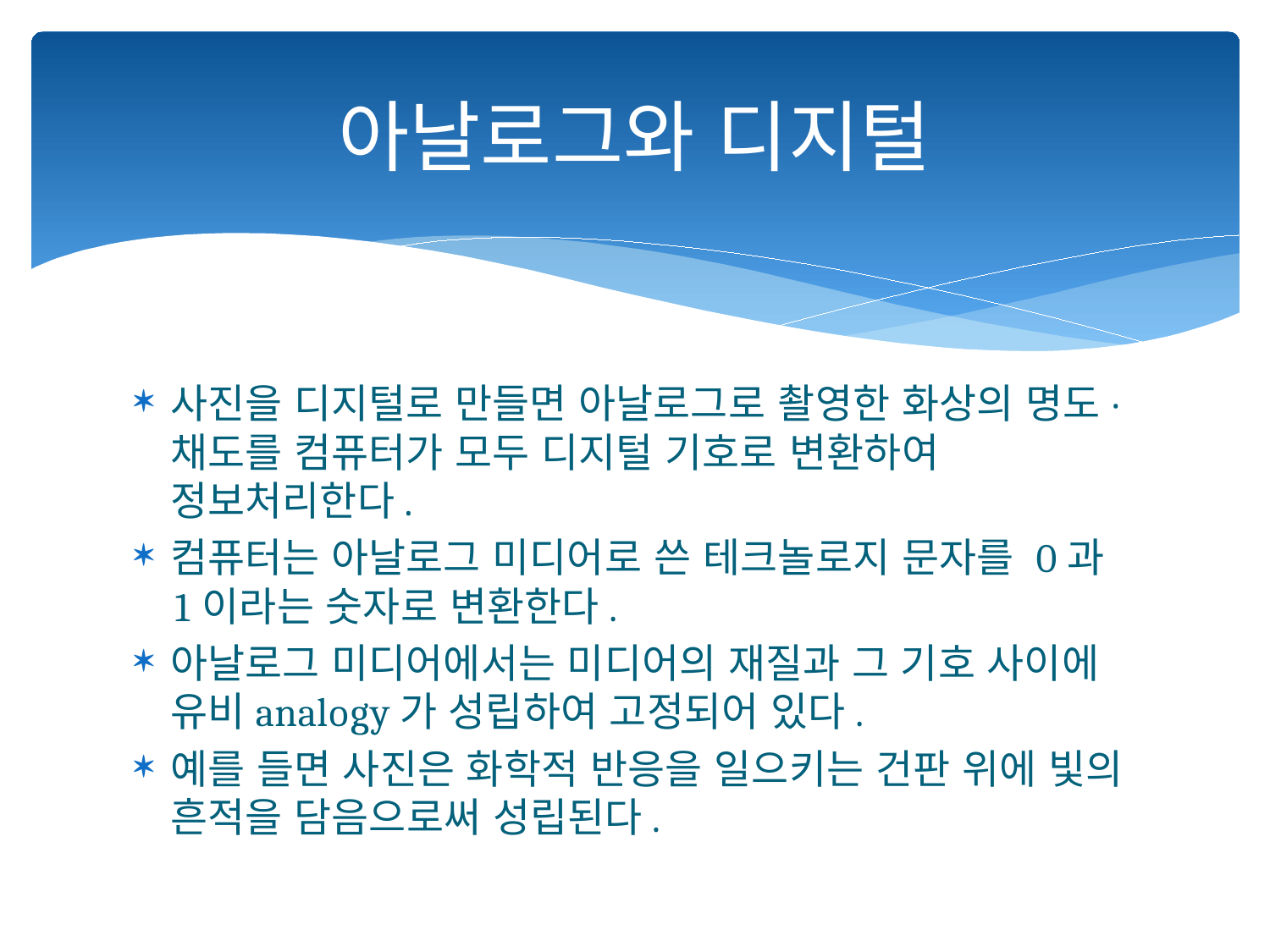

# 아날로그와 디지털
사진을 디지털로 만들면 아날로그로 촬영한 화상의 명도·채도를 컴퓨터가 모두 디지털 기호로 변환하여 정보처리한다.
컴퓨터는 아날로그 미디어로 쓴 테크놀로지 문자를 0과 1이라는 숫자로 변환한다.
아날로그 미디어에서는 미디어의 재질과 그 기호 사이에 유비analogy가 성립하여 고정되어 있다.
예를 들면 사진은 화학적 반응을 일으키는 건판 위에 빛의 흔적을 담음으로써 성립된다.